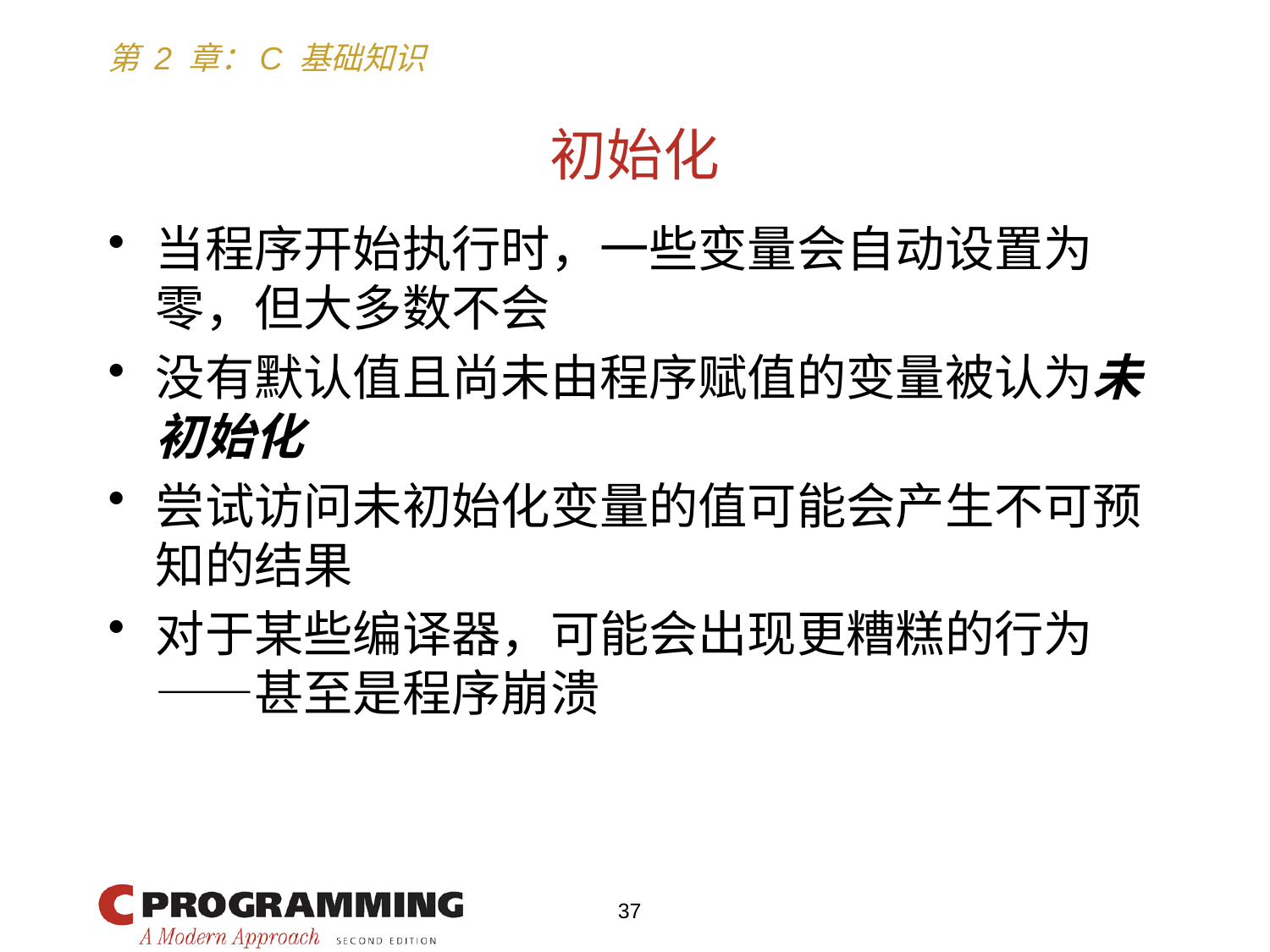

# 初始化
当程序开始执行时，一些变量会自动设置为零，但大多数不会
没有默认值且尚未由程序赋值的变量被认为未初始化
尝试访问未初始化变量的值可能会产生不可预知的结果
对于某些编译器，可能会出现更糟糕的行为——甚至是程序崩溃

37